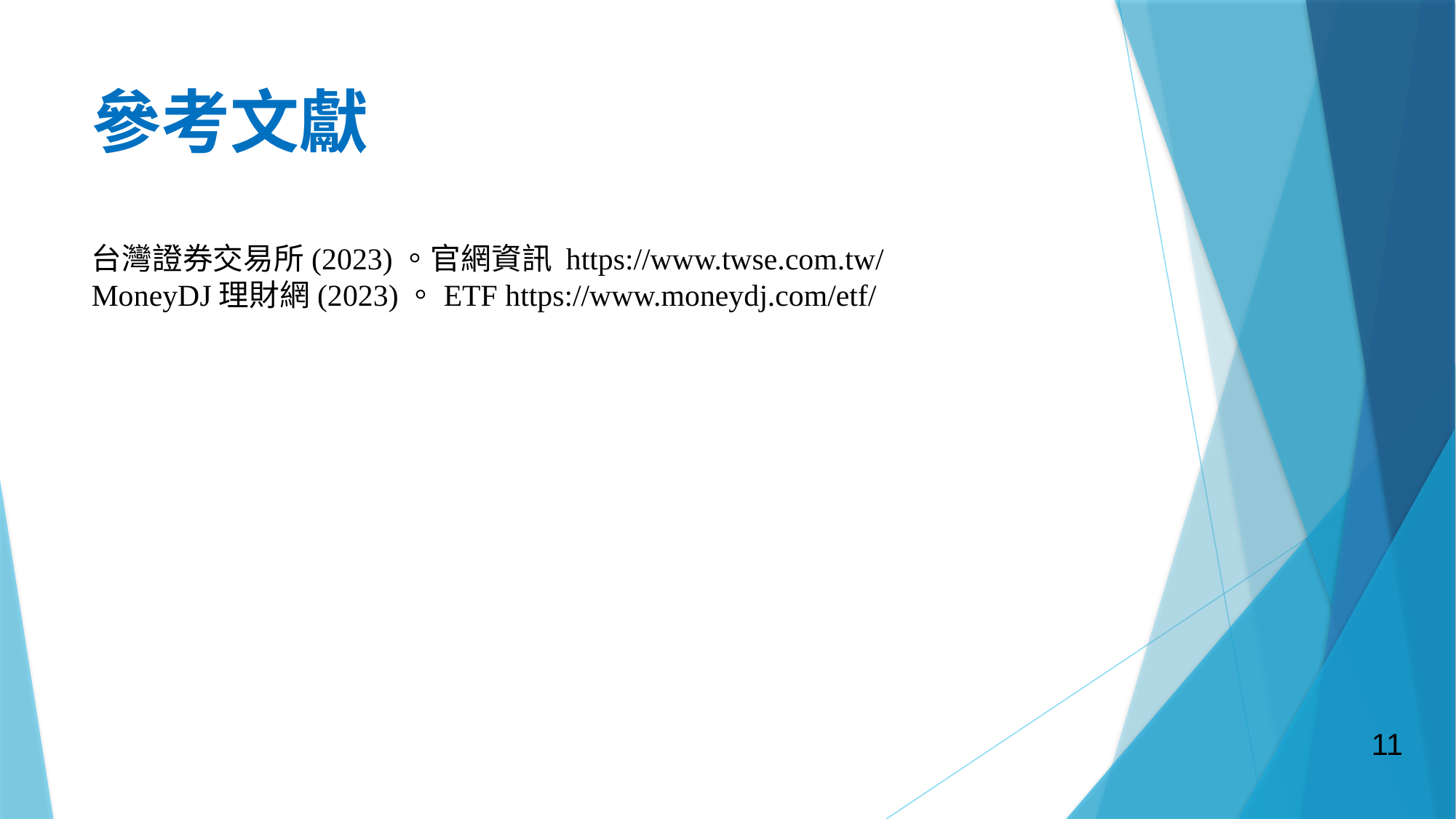

# 參考文獻
台灣證券交易所(2023)。官網資訊 https://www.twse.com.tw/
MoneyDJ理財網(2023)。ETF https://www.moneydj.com/etf/
11